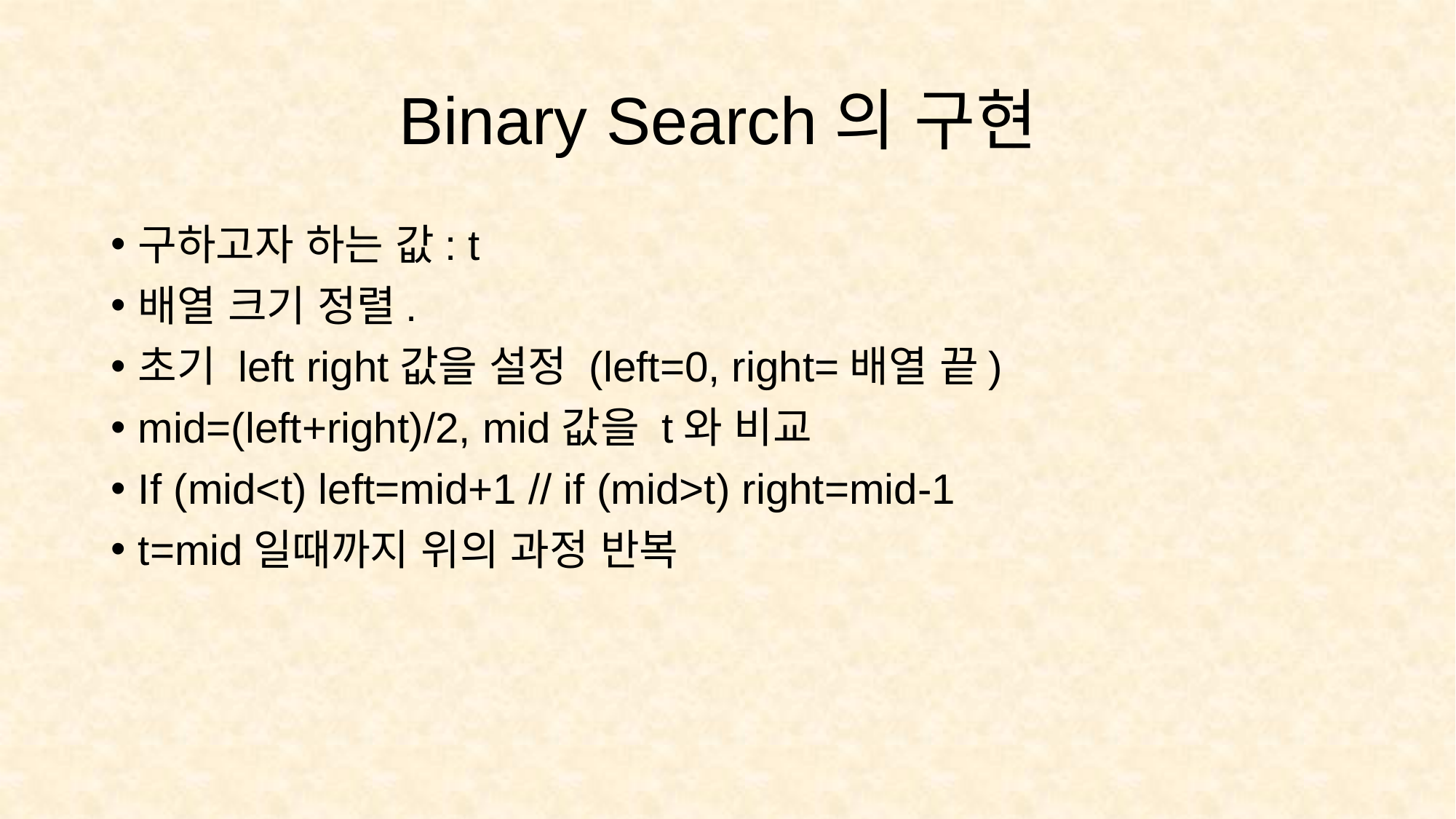

# Binary Search의 구현
구하고자 하는 값: t
배열 크기 정렬.
초기 left right값을 설정 (left=0, right=배열 끝)
mid=(left+right)/2, mid값을 t와 비교
If (mid<t) left=mid+1 // if (mid>t) right=mid-1
t=mid일때까지 위의 과정 반복